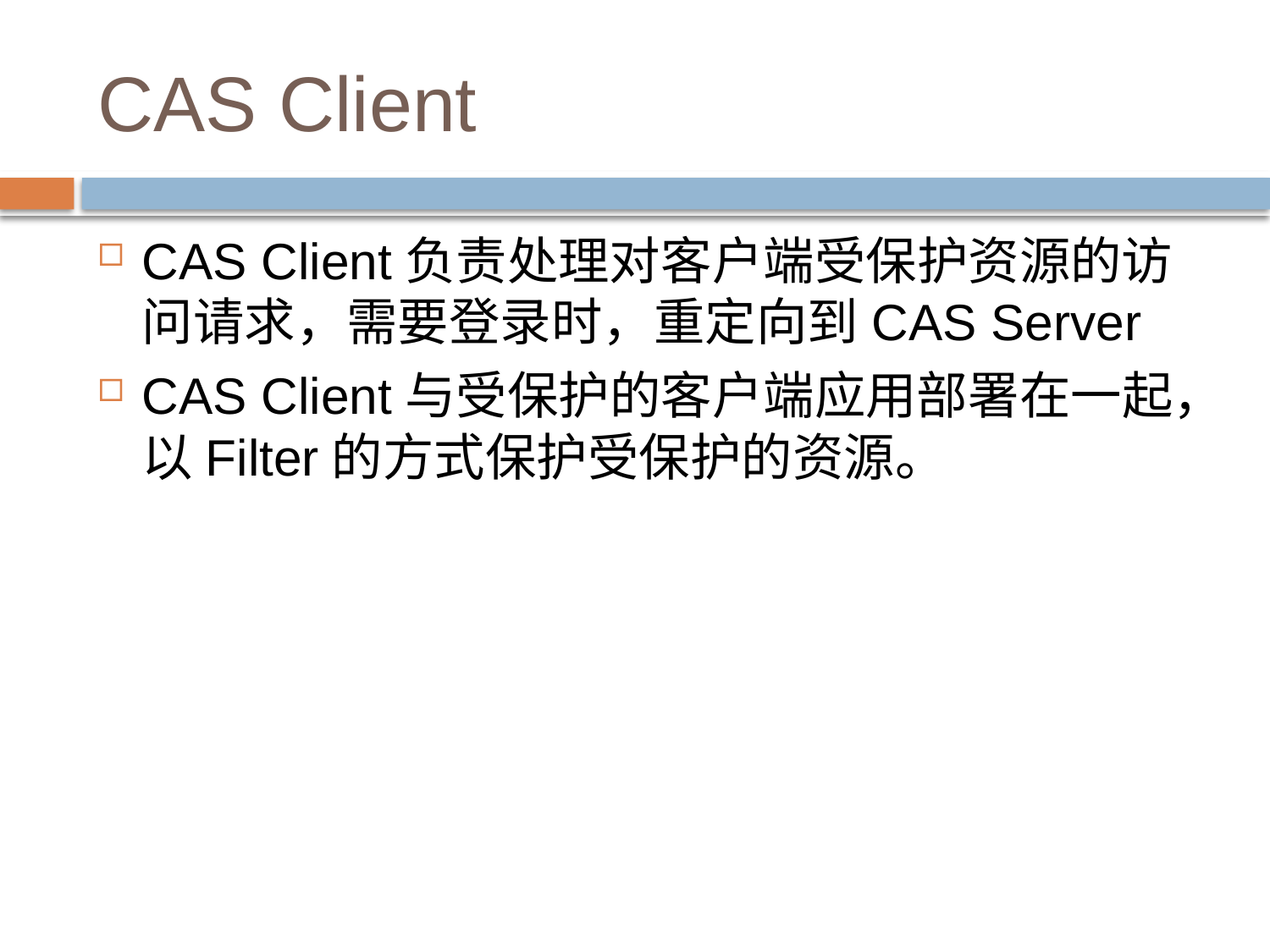

# CAS Client
CAS Client负责处理对客户端受保护资源的访问请求，需要登录时，重定向到CAS Server
CAS Client与受保护的客户端应用部署在一起，以Filter的方式保护受保护的资源。